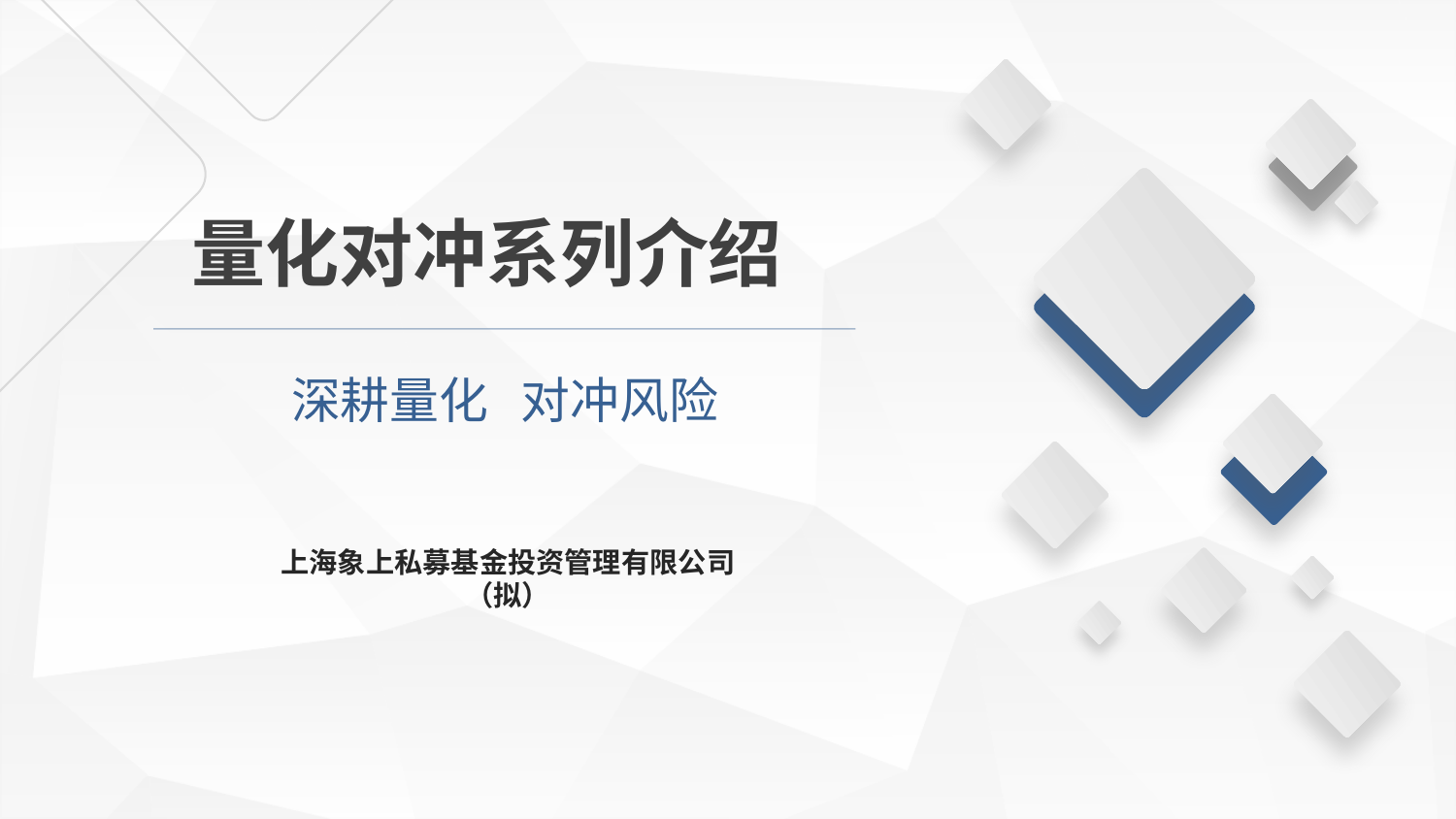

量化对冲系列介绍

深耕量化   对冲风险

上海象上私募基金投资管理有限公司（拟）